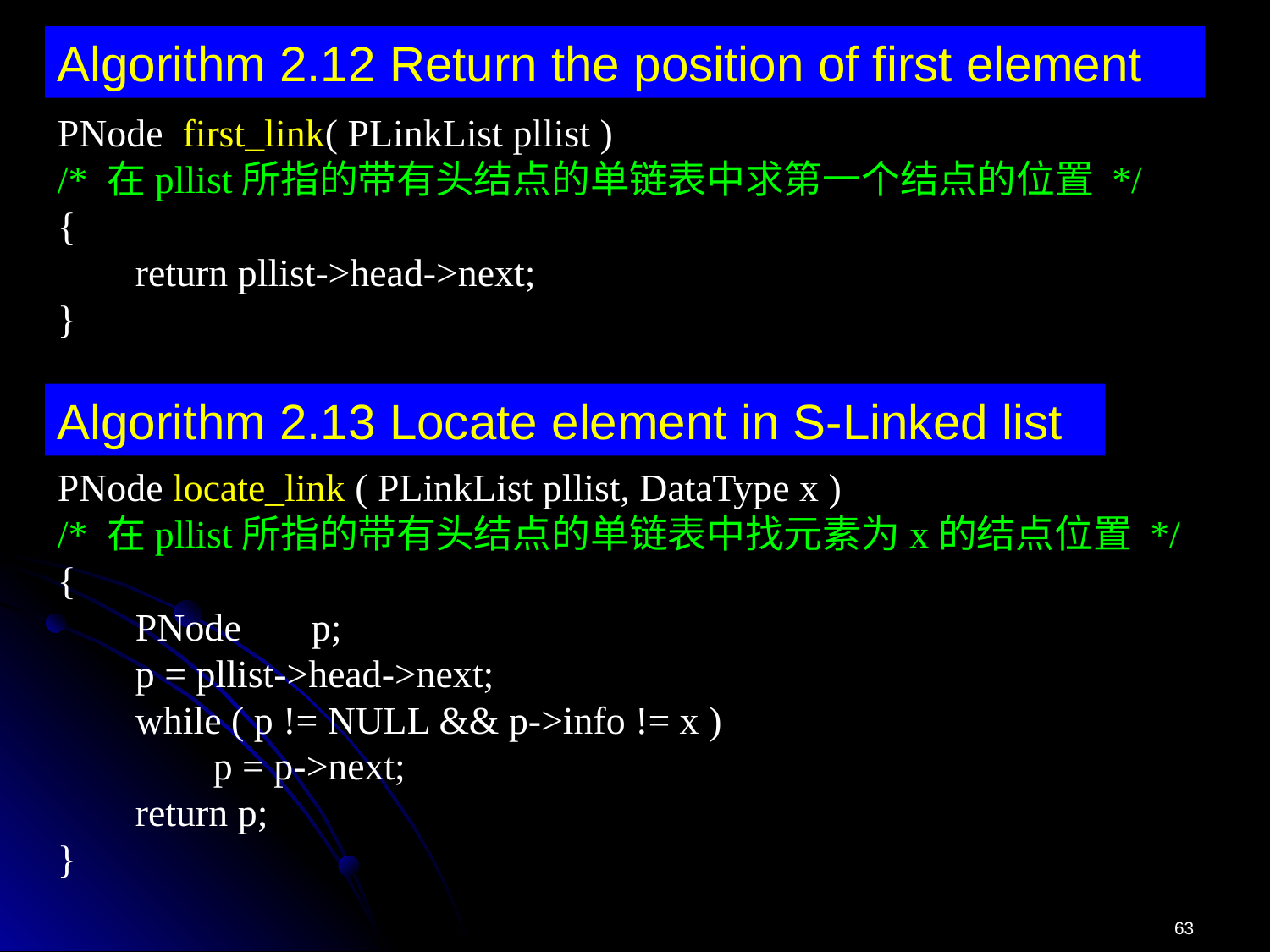

Algorithm 2.12 Return the position of first element
PNode  first_link( PLinkList pllist )
/* 在pllist所指的带有头结点的单链表中求第一个结点的位置 */
{
        return pllist->head->next;
}
Algorithm 2.13 Locate element in S-Linked list
PNode locate_link ( PLinkList pllist, DataType x )
/* 在pllist所指的带有头结点的单链表中找元素为x的结点位置 */
{
        PNode 	p;
        p = pllist->head->next;
        while ( p != NULL && p->info != x )
                p = p->next;
        return p;
}

63